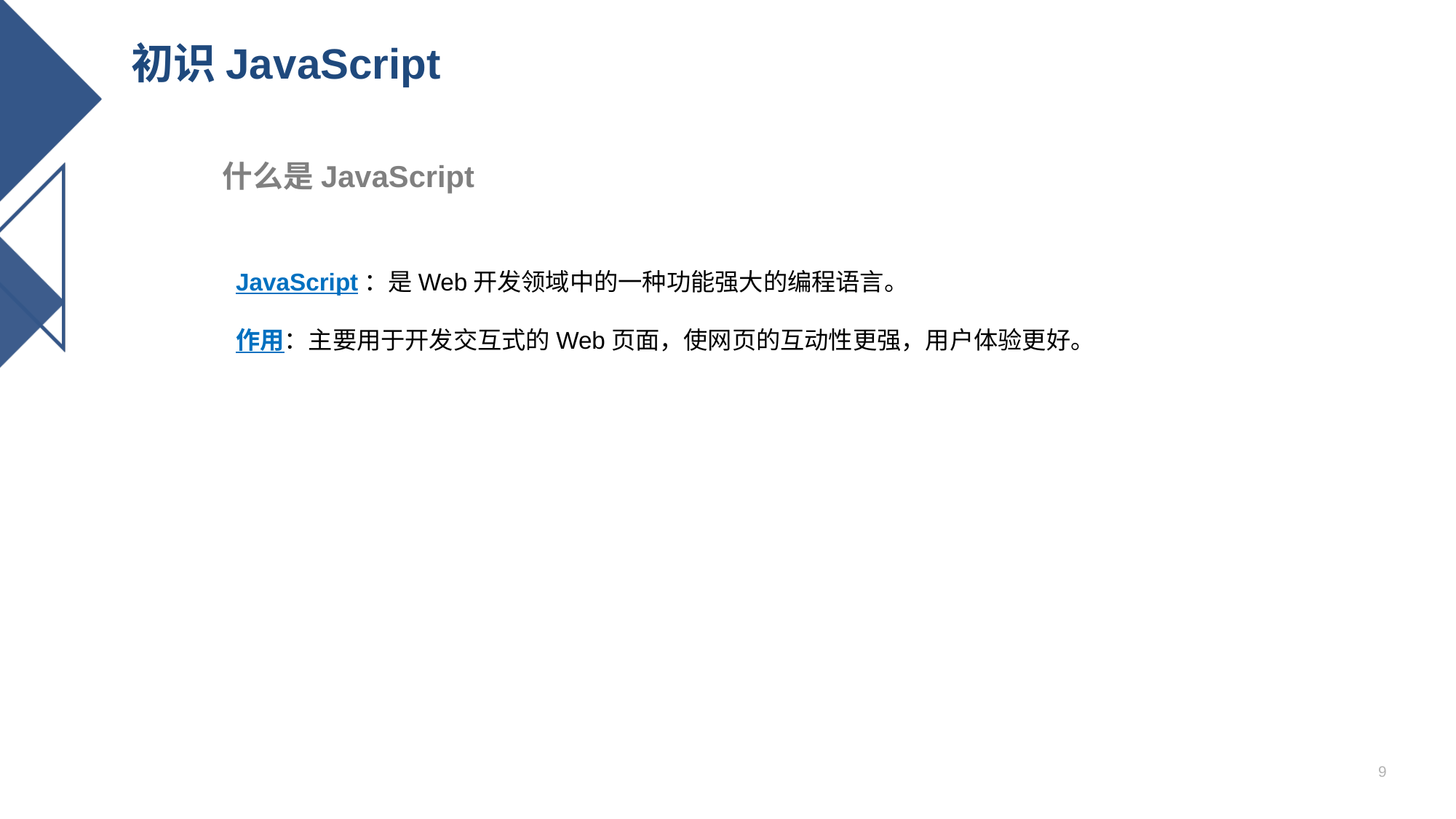

# 初识JavaScript
什么是JavaScript
JavaScript：是Web开发领域中的一种功能强大的编程语言。
作用：主要用于开发交互式的Web页面，使网页的互动性更强，用户体验更好。
9